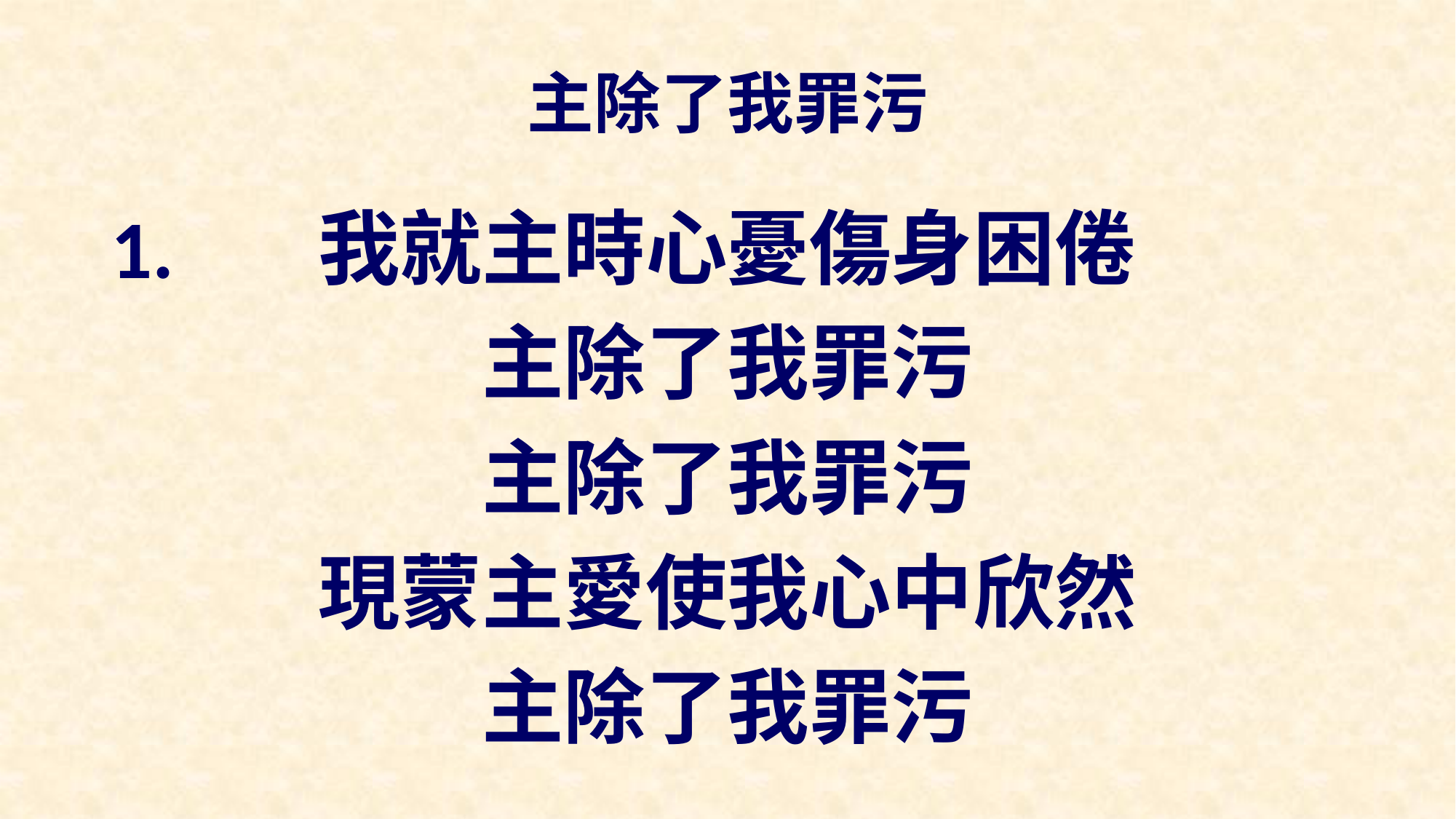

# 主除了我罪污
我就主時心憂傷身困倦
主除了我罪污
主除了我罪污
現蒙主愛使我心中欣然
主除了我罪污
1.